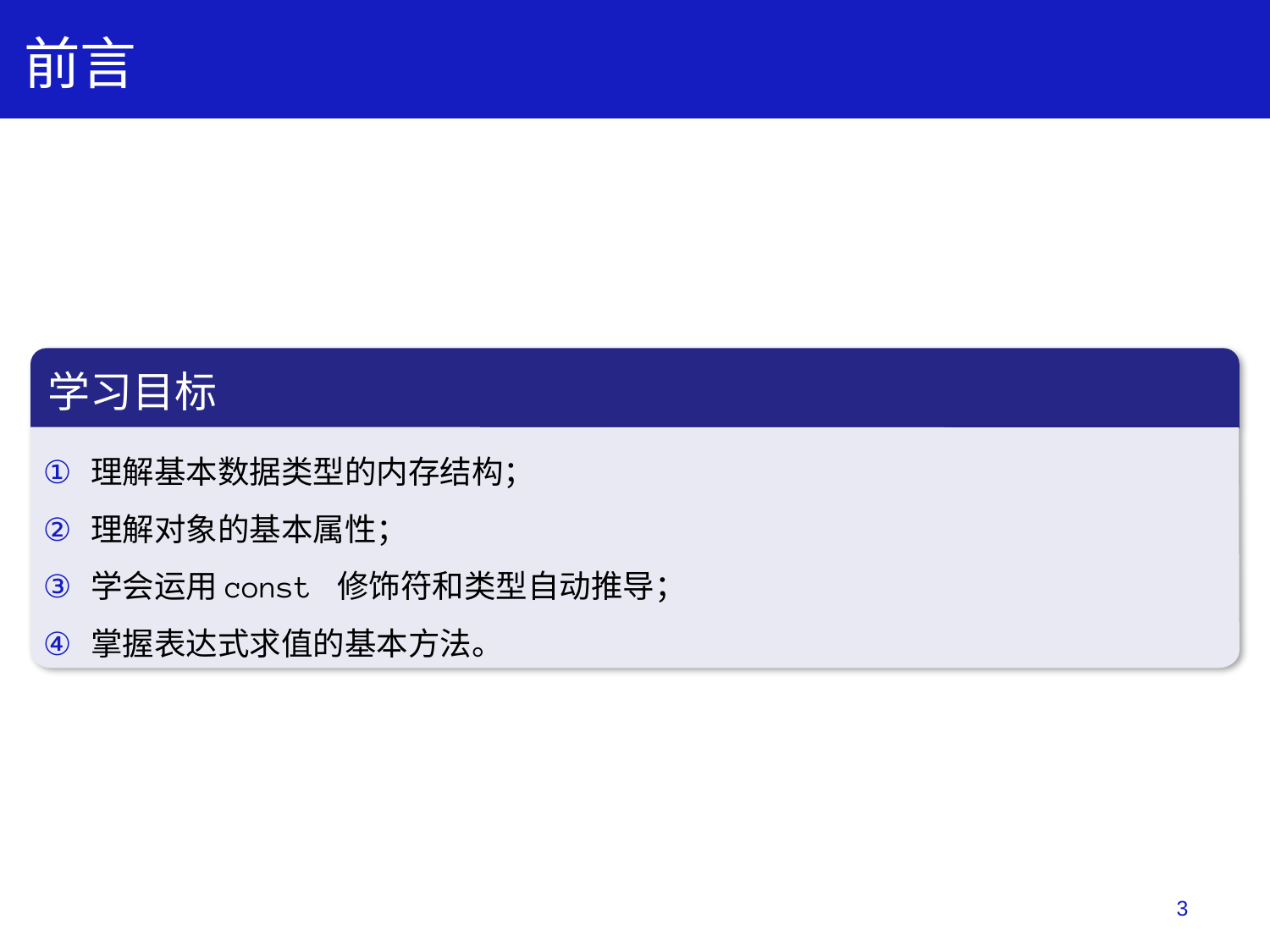

前言
学习目标
学习目标
理解基本数据类型的内存结构；
理解对象的基本属性；
学会运用const 修饰符和类型自动推导；
掌握表达式求值的基本方法。
3